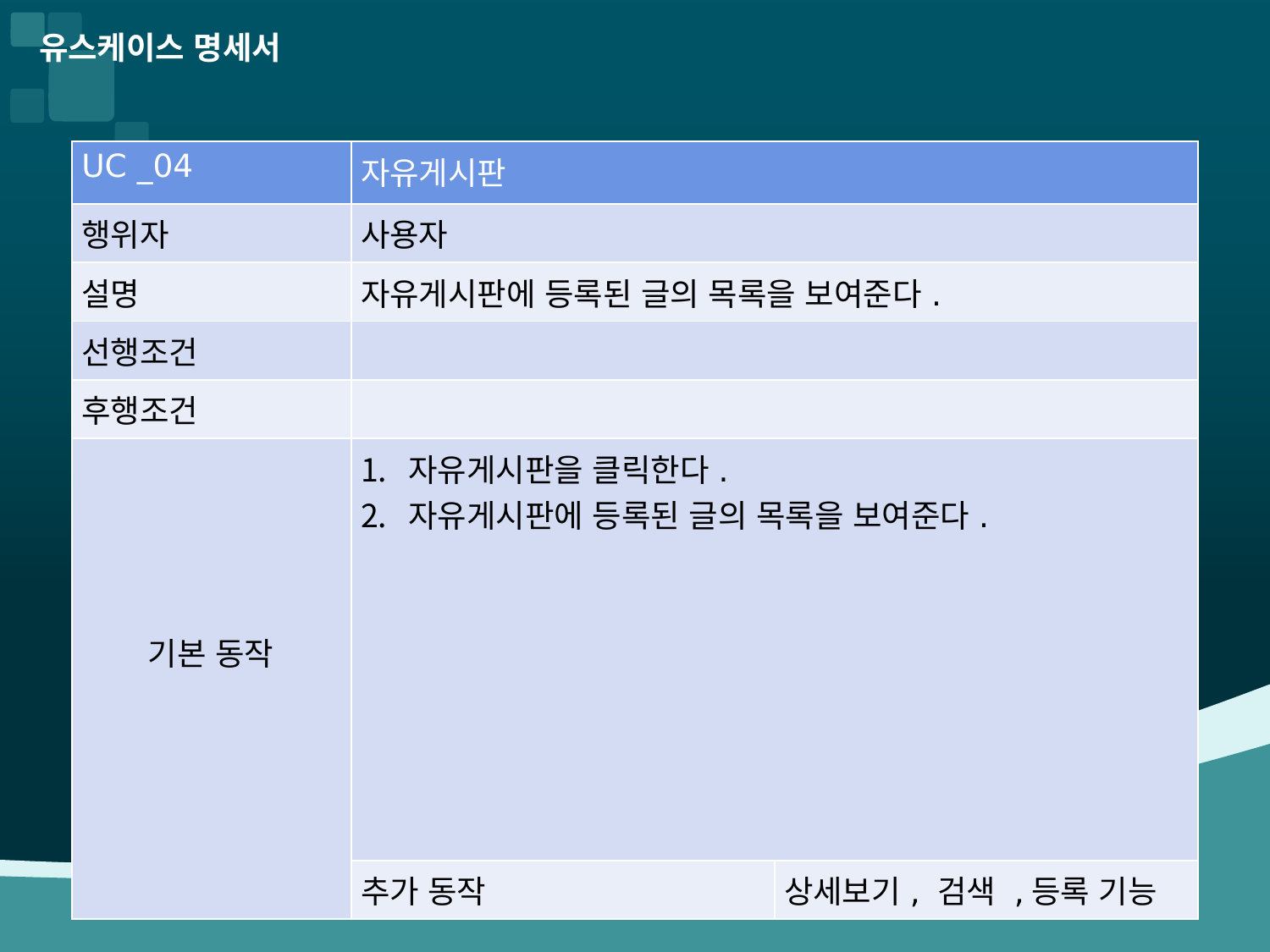

유스케이스 명세서
| UC \_04 | 자유게시판 |  |
| --- | --- | --- |
| 행위자 | 사용자 |  |
| 설명 | 자유게시판에 등록된 글의 목록을 보여준다. |  |
| 선행조건 |  |  |
| 후행조건 |  |  |
| 기본 동작 | 자유게시판을 클릭한다. 자유게시판에 등록된 글의 목록을 보여준다. | System 행위 |
|  | 추가 동작 | 상세보기, 검색 ,등록 기능 |